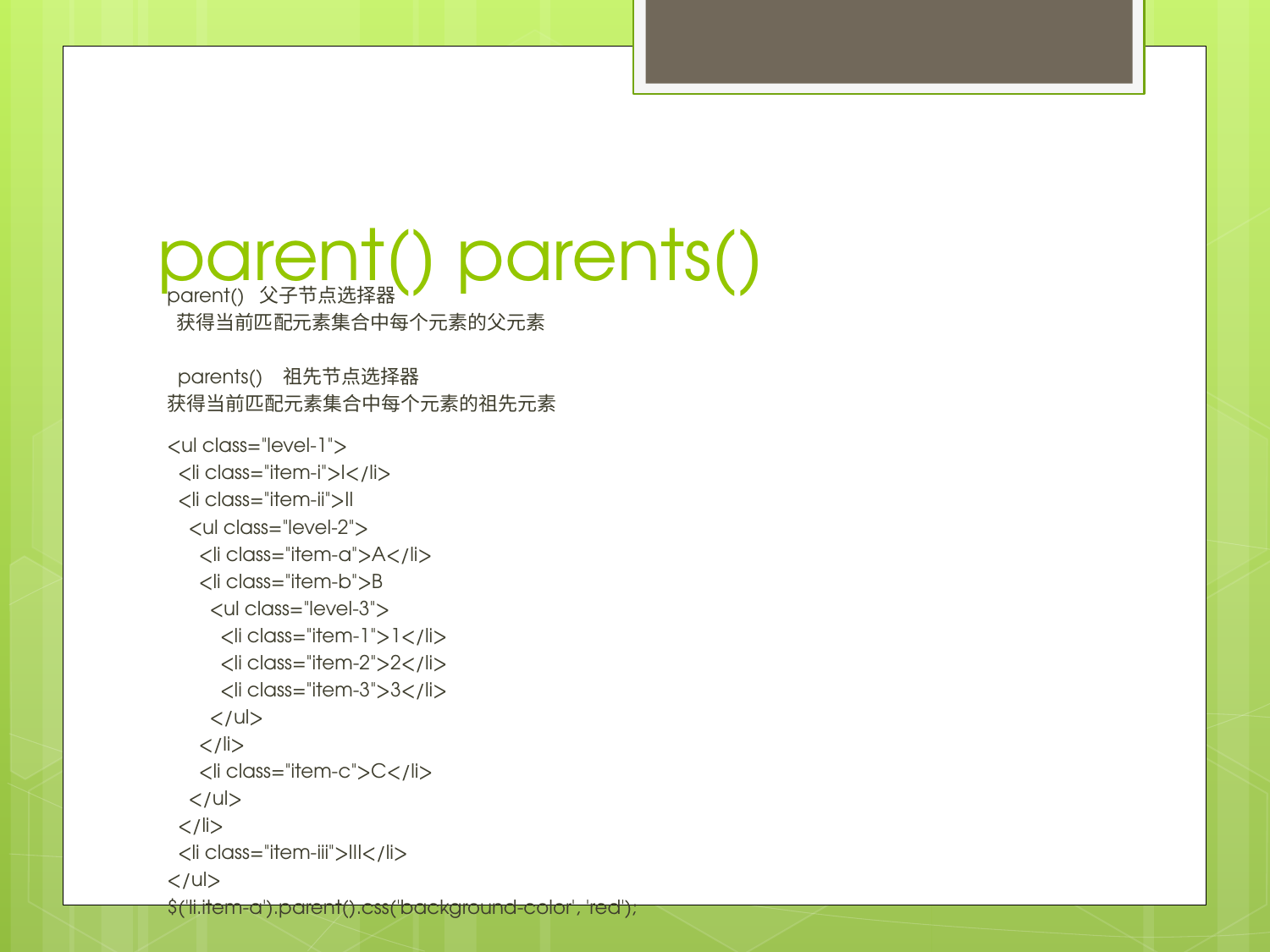

# parent() parents()
parent()  父子节点选择器
 获得当前匹配元素集合中每个元素的父元素

  parents()   祖先节点选择器
获得当前匹配元素集合中每个元素的祖先元素

<ul class="level-1">
  <li class="item-i">I</li>
  <li class="item-ii">II
    <ul class="level-2">
      <li class="item-a">A</li>
      <li class="item-b">B
        <ul class="level-3">
          <li class="item-1">1</li>
          <li class="item-2">2</li>
          <li class="item-3">3</li>
        </ul>
      </li>
      <li class="item-c">C</li>
    </ul>
  </li>
  <li class="item-iii">III</li>
</ul>
$('li.item-a').parent().css('background-color', 'red');